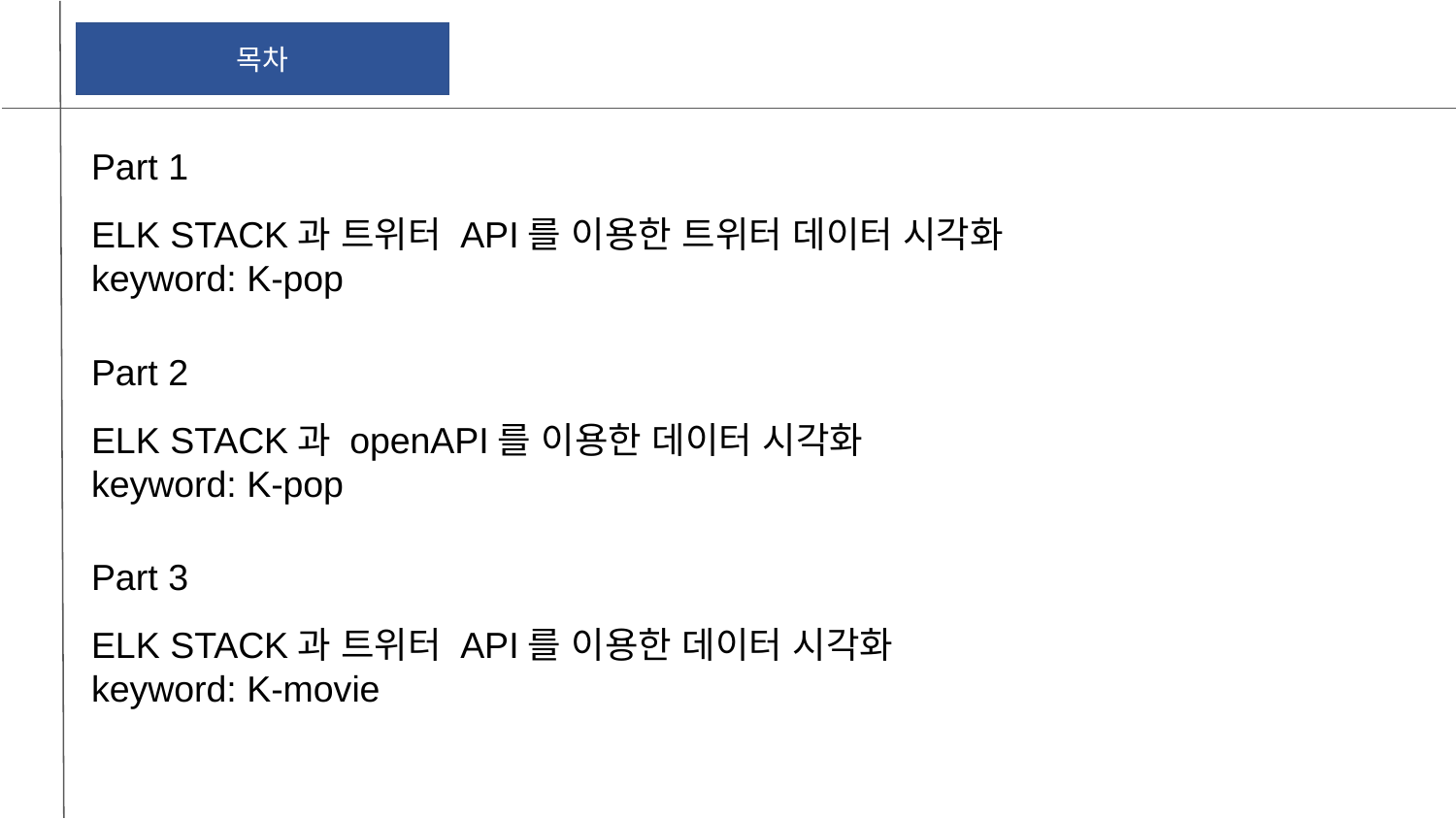

목차

Part 1
ELK STACK과 트위터 API를 이용한 트위터 데이터 시각화
keyword: K-pop

Part 2
ELK STACK과 openAPI를 이용한 데이터 시각화
keyword: K-pop

Part 3
ELK STACK과 트위터 API를 이용한 데이터 시각화
keyword: K-movie